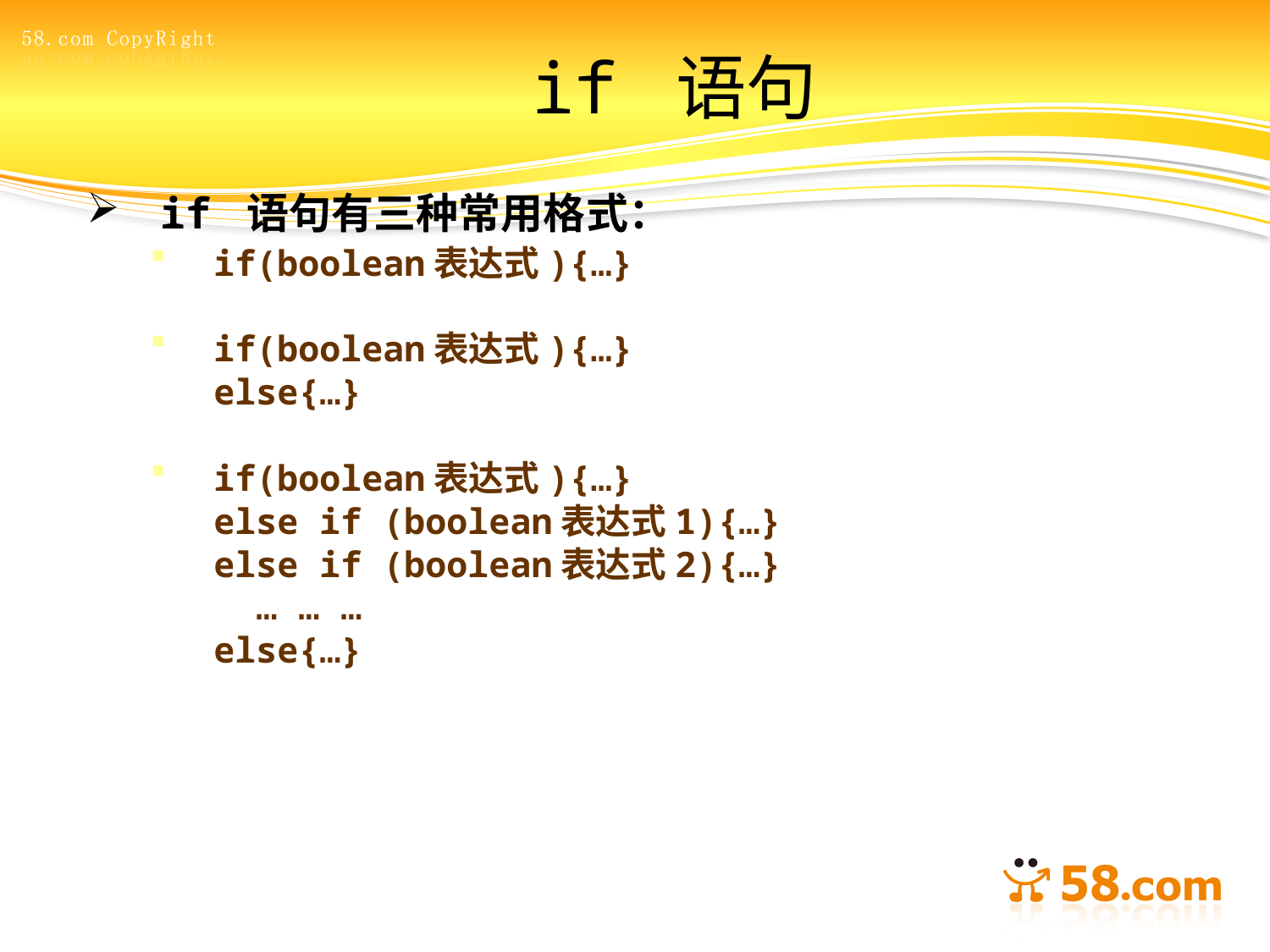

# if 语句
if 语句有三种常用格式：
if(boolean表达式){…}

if(boolean表达式){…}
   else{…}

if(boolean表达式){…}
   else if (boolean表达式1){…}
   else if (boolean表达式2){…}
     … … …
   else{…}